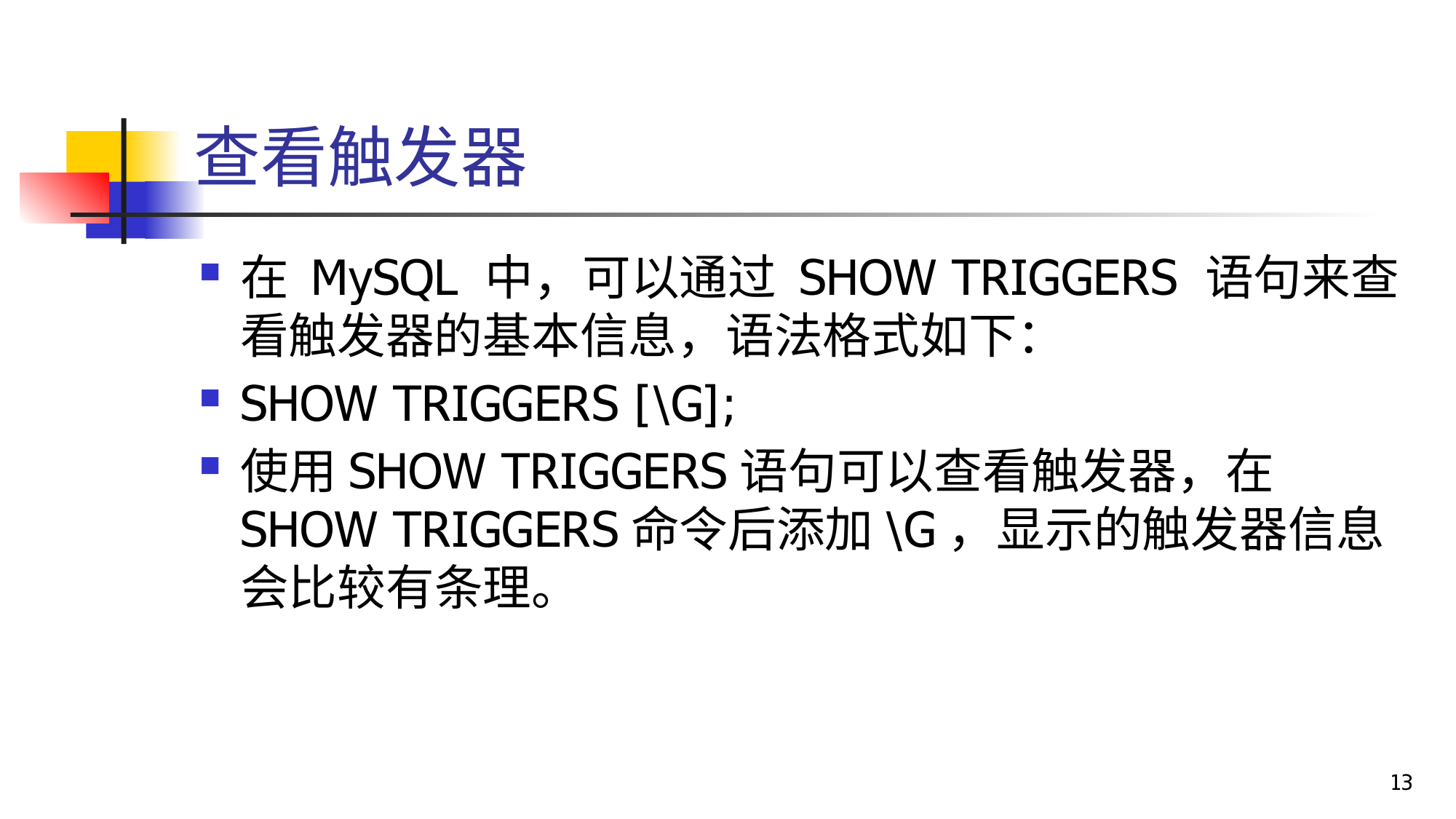

# 查看触发器
在 MySQL 中，可以通过 SHOW TRIGGERS 语句来查看触发器的基本信息，语法格式如下：
SHOW TRIGGERS [\G];
使用SHOW TRIGGERS语句可以查看触发器，在SHOW TRIGGERS命令后添加\G，显示的触发器信息会比较有条理。

13